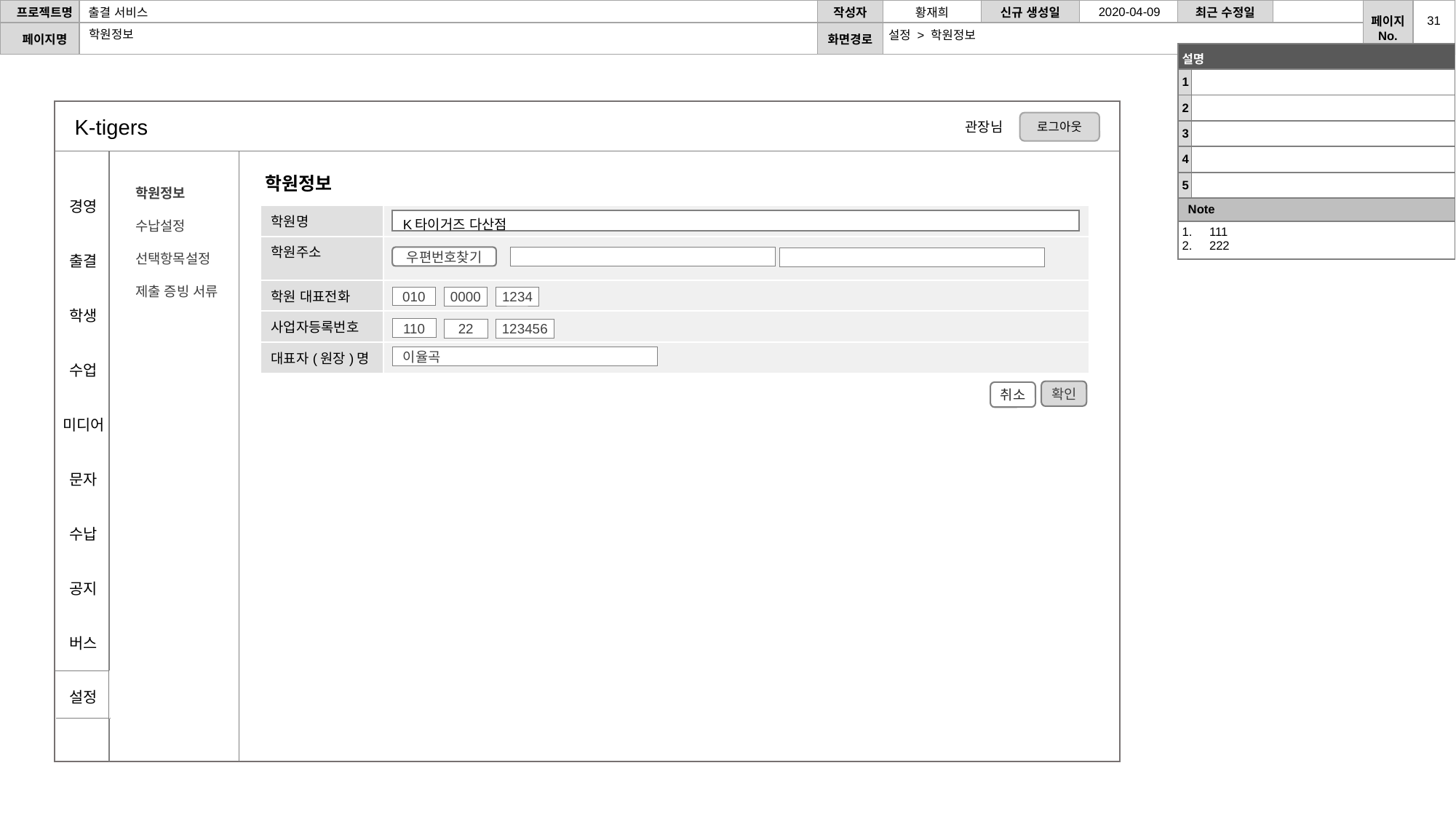

2020-04-09
31
학원정보
설정 > 학원정보
| 설명 |  |
| --- | --- |
| 1 |  |
| 2 |  |
| 3 |  |
| 4 |  |
| 5 |  |
| Note |  |
| 111 222 |  |

K-tigers
로그아웃
관장님
학원정보
학원정보

수납설정

선택항목설정

제출 증빙 서류

경영

출결

학생

수업

미디어

문자

수납

공지

버스

설정

| 학원명 |  |
| --- | --- |
| 학원주소 |  |
| 학원 대표전화 |  |
| 사업자등록번호 |  |
| 대표자(원장)명 |  |
K타이거즈 다산점

우편번호찾기

010
1234
0000
110
123456
22
이율곡
확인
취소